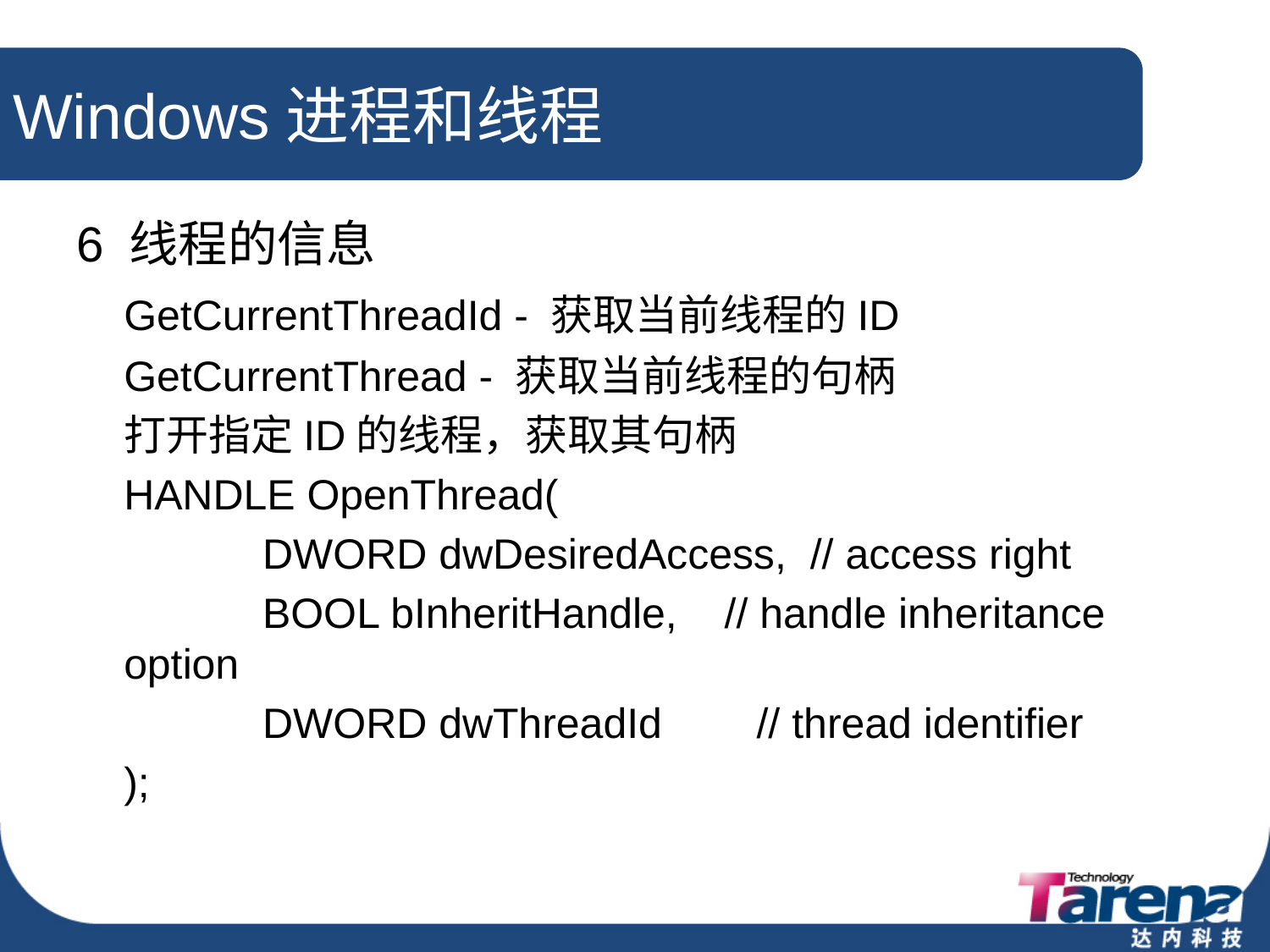

# Windows进程和线程
6 线程的信息
	GetCurrentThreadId - 获取当前线程的ID
	GetCurrentThread - 获取当前线程的句柄
	打开指定ID的线程，获取其句柄
	HANDLE OpenThread(
		 DWORD dwDesiredAccess,  // access right
		 BOOL bInheritHandle,    // handle inheritance option
		 DWORD dwThreadId        // thread identifier
	);